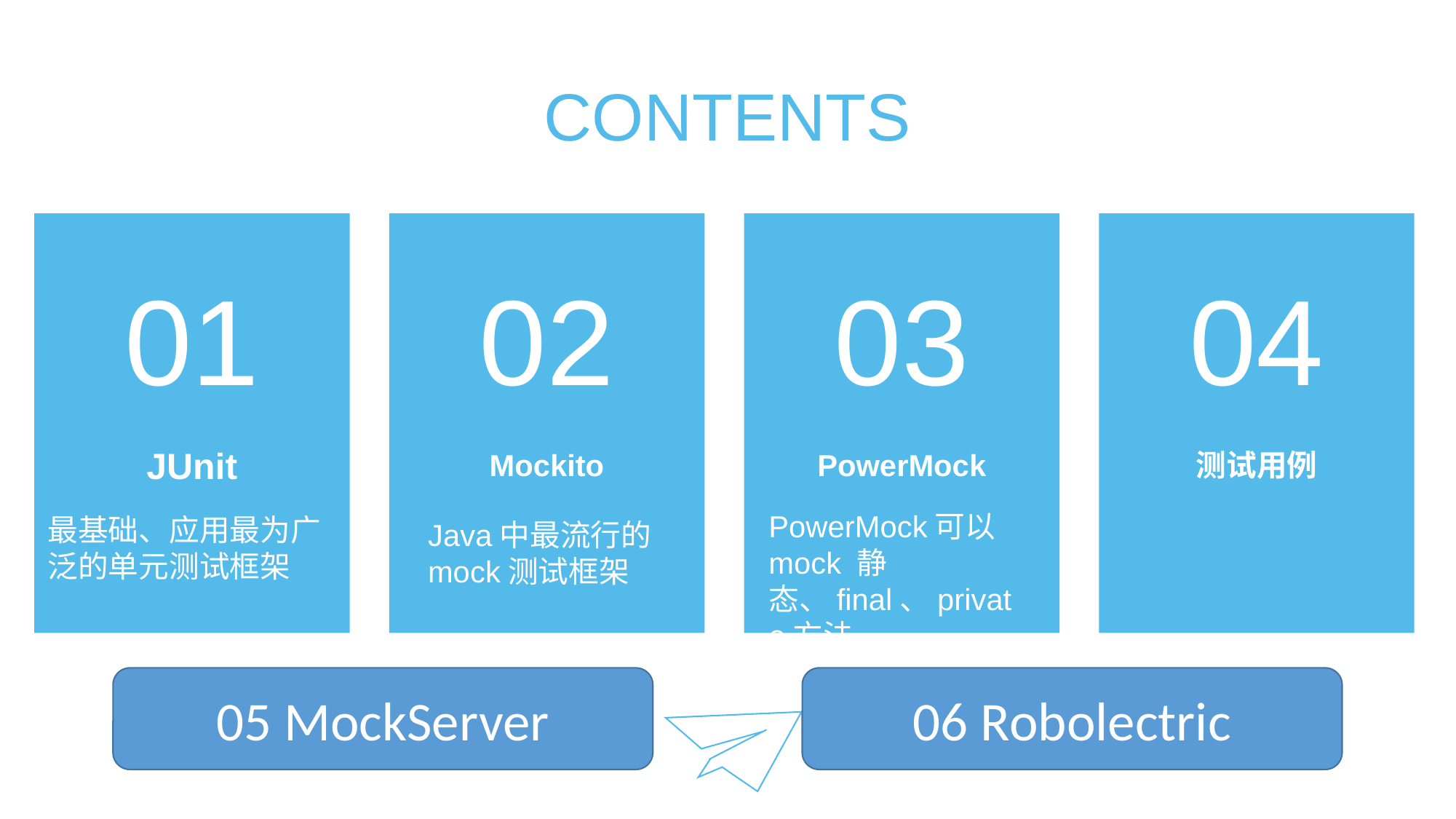

CONTENTS

03
PowerMock
01
JUnit

02
Mockito

04
测试用例

PowerMock可以mock 静态、final、private方法
最基础、应用最为广泛的单元测试框架
Java中最流行的
mock测试框架
05 MockServer
06 Robolectric